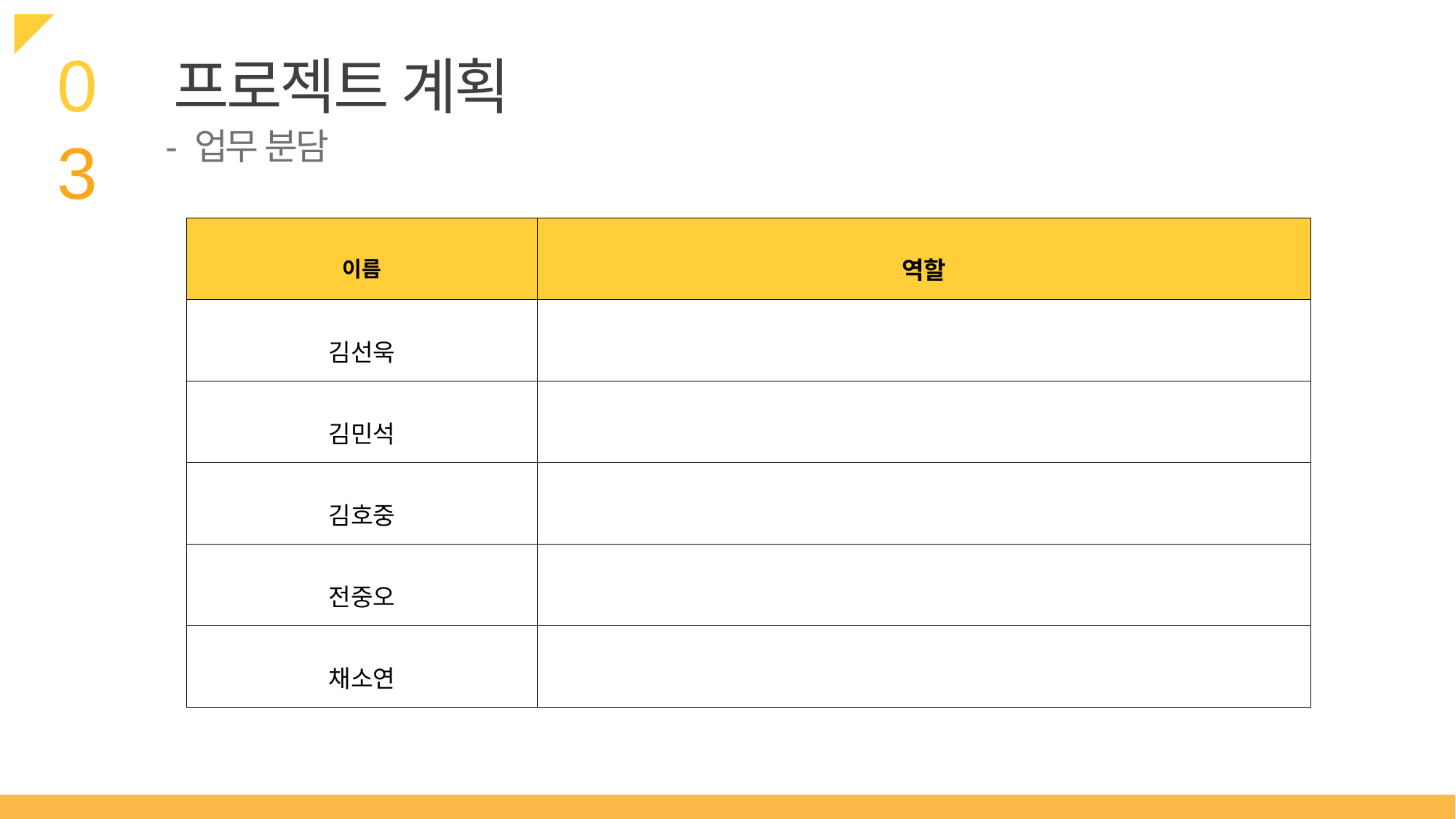

03
프로젝트 계획
 - 업무 분담
| 이름 | 역할 |
| --- | --- |
| 김선욱 |  |
| 김민석 |  |
| 김호중 |  |
| 전중오 |  |
| 채소연 |  |